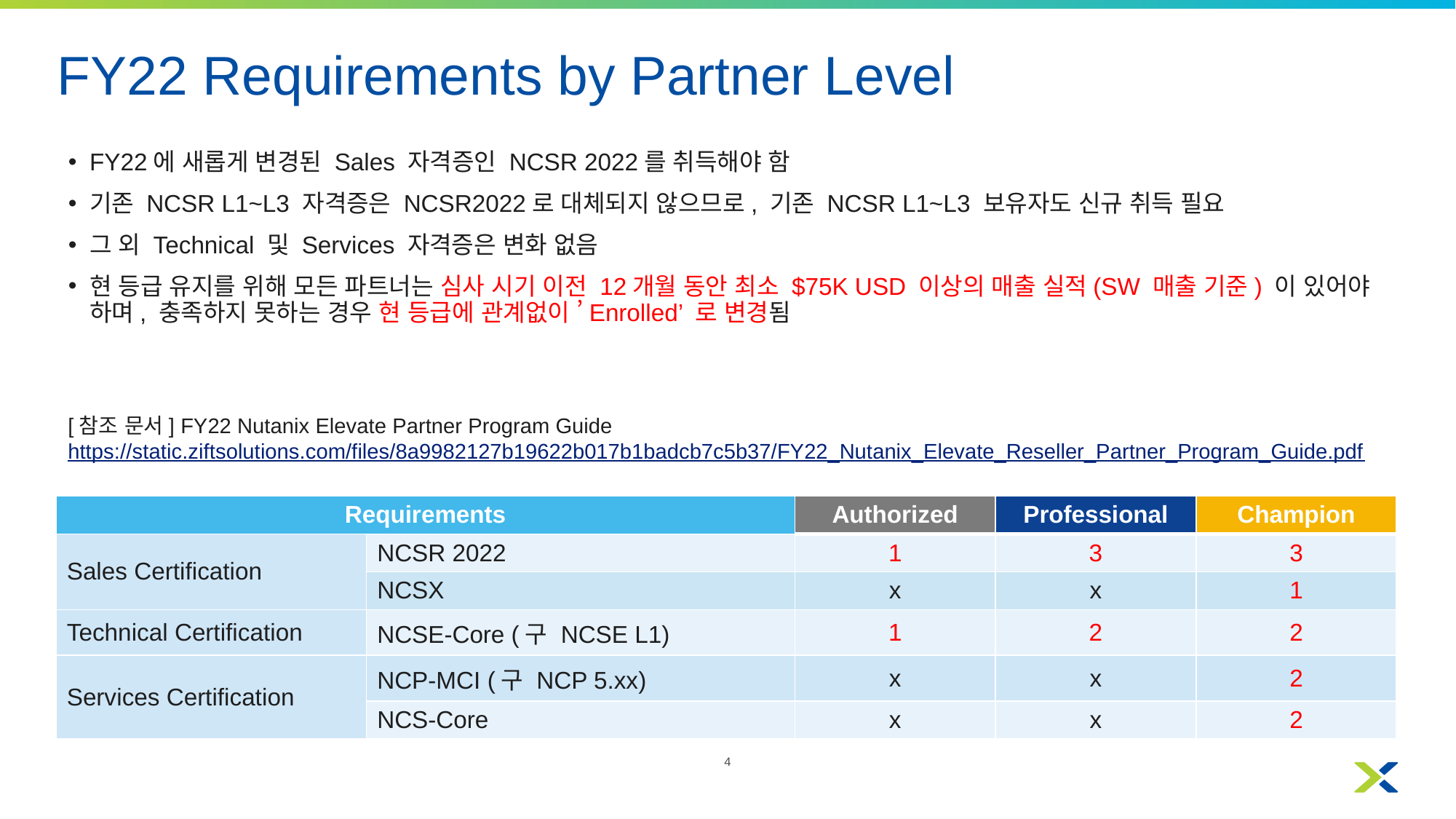

# FY22 Requirements by Partner Level
FY22에 새롭게 변경된 Sales 자격증인 NCSR 2022를 취득해야 함
기존 NCSR L1~L3 자격증은 NCSR2022로 대체되지 않으므로, 기존 NCSR L1~L3 보유자도 신규 취득 필요
그 외 Technical 및 Services 자격증은 변화 없음
현 등급 유지를 위해 모든 파트너는 심사 시기 이전 12개월 동안 최소 $75K USD 이상의 매출 실적(SW 매출 기준) 이 있어야 하며, 충족하지 못하는 경우 현 등급에 관계없이 ’Enrolled’ 로 변경됨
[참조 문서] FY22 Nutanix Elevate Partner Program Guide https://static.ziftsolutions.com/files/8a9982127b19622b017b1badcb7c5b37/FY22_Nutanix_Elevate_Reseller_Partner_Program_Guide.pdf
| Requirements |  | Authorized | Professional | Champion |
| --- | --- | --- | --- | --- |
| Sales Certification | NCSR 2022 | 1 | 3 | 3 |
|  | NCSX | x | x | 1 |
| Technical Certification | NCSE-Core (구 NCSE L1) | 1 | 2 | 2 |
| Services Certification | NCP-MCI (구 NCP 5.xx) | x | x | 2 |
|  | NCS-Core | x | x | 2 |
4